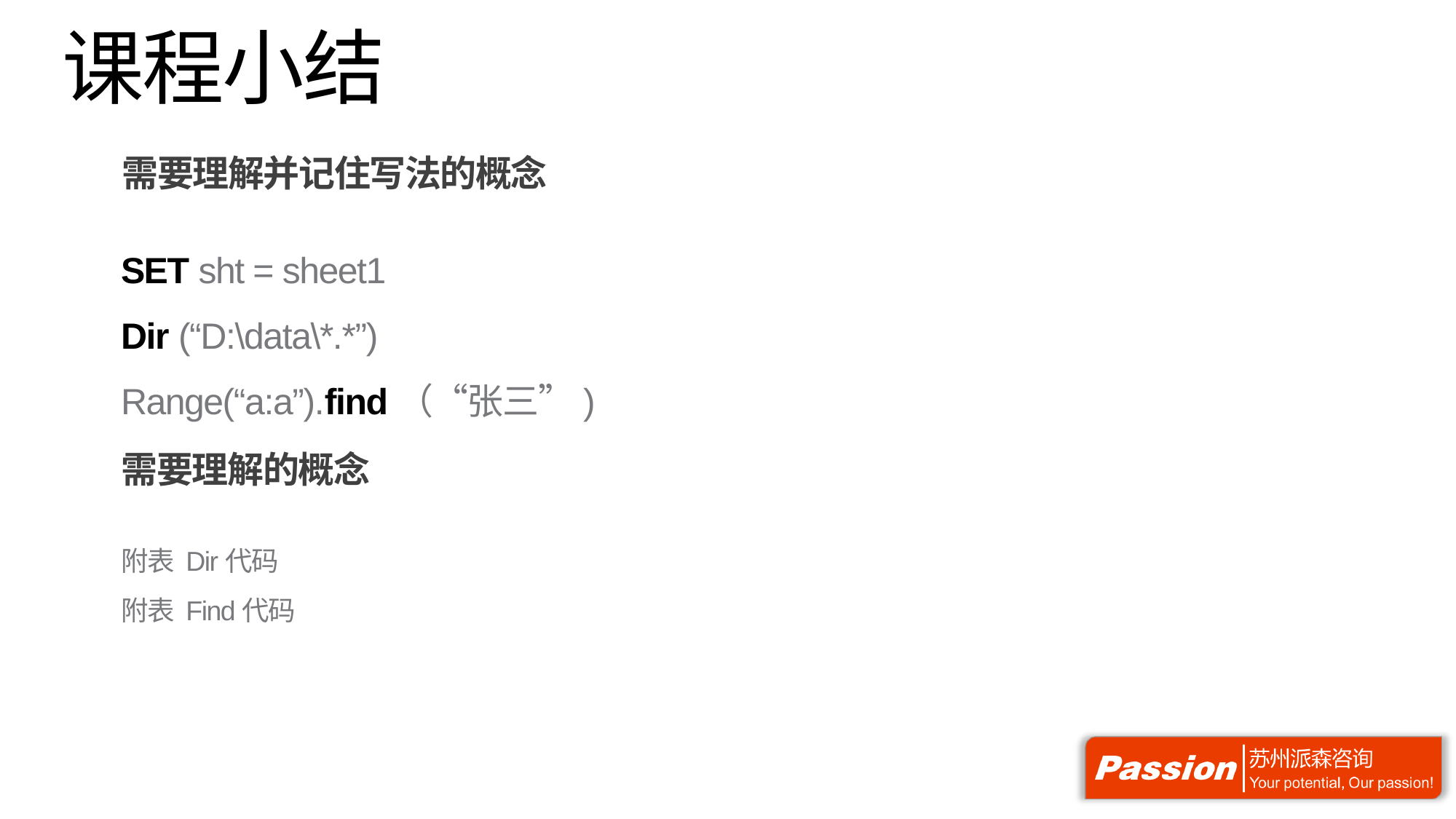

# 课程小结
需要理解并记住写法的概念
SET sht = sheet1
Dir (“D:\data\*.*”)
Range(“a:a”).find（“张三”)
需要理解的概念
附表 Dir代码
附表 Find代码